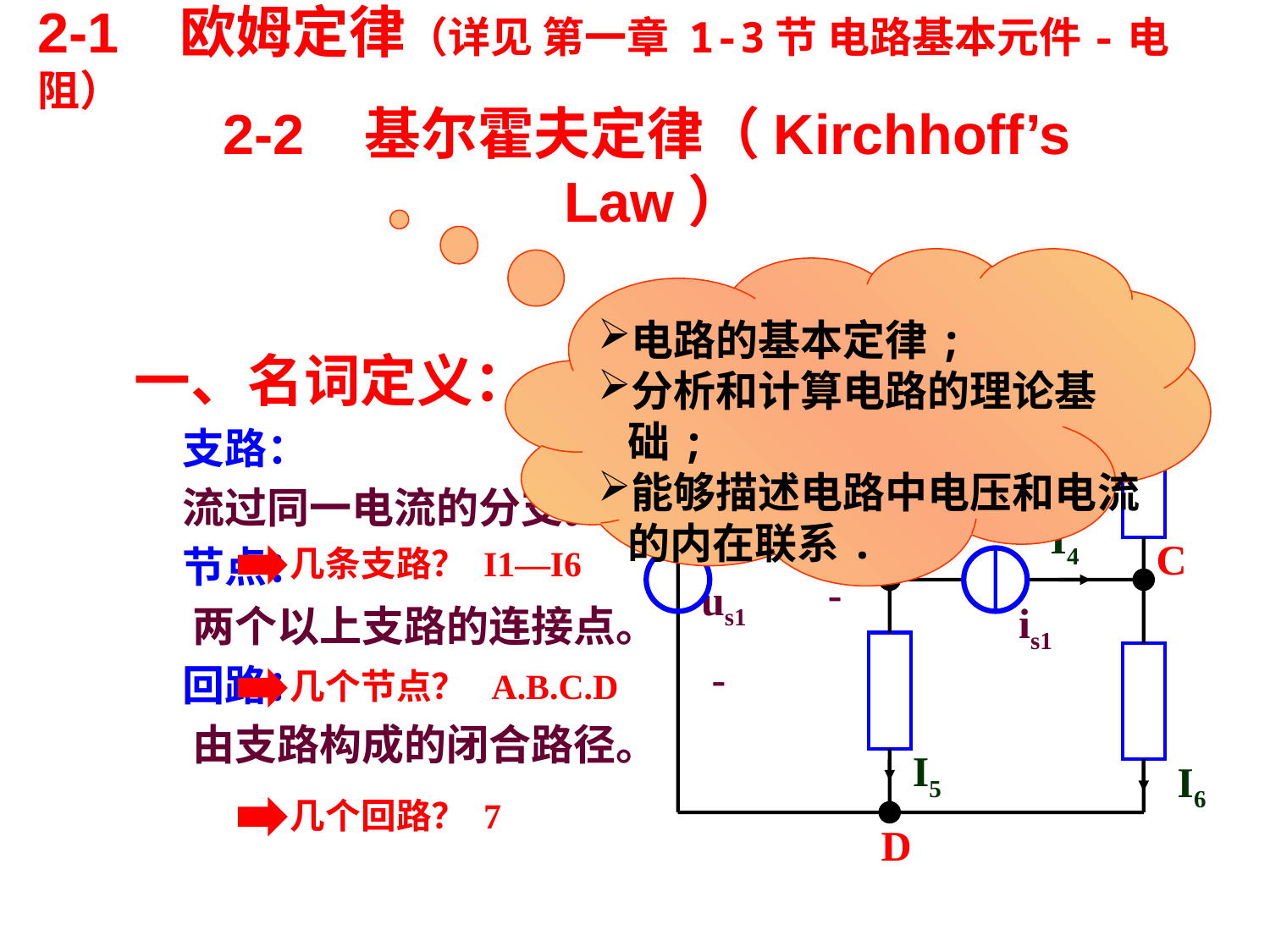

2-1   欧姆定律（详见 第一章 1-3节 电路基本元件-电阻）
2-2   基尔霍夫定律（Kirchhoff’s  Law）

电路的基本定律;
分析和计算电路的理论基础;
能够描述电路中电压和电流   的内在联系.

一、名词定义：
    支路：
    流过同一电流的分支。
    节点：
     两个以上支路的连接点。
    回路：
     由支路构成的闭合路径。

I3
A

I2

+
us2
 -
I1

+
us1
 -
I4
B
C

is1

I5

I6

D

几条支路？ I1—I6

几个节点？  A.B.C.D

几个回路？ 7

2